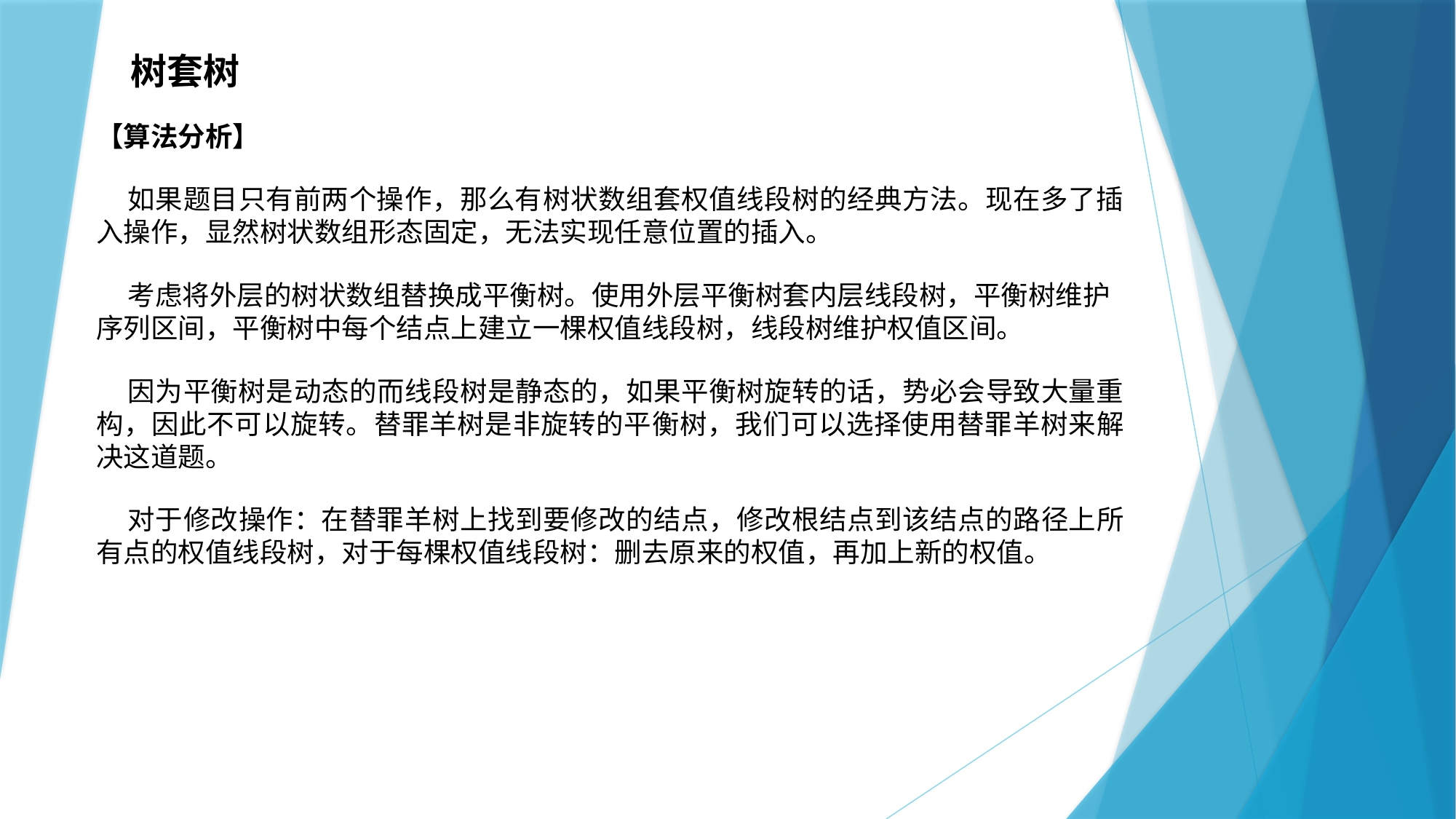

# 树套树
【算法分析】
如果题目只有前两个操作，那么有树状数组套权值线段树的经典方法。现在多了插入操作，显然树状数组形态固定，无法实现任意位置的插入。
考虑将外层的树状数组替换成平衡树。使用外层平衡树套内层线段树，平衡树维护序列区间，平衡树中每个结点上建立一棵权值线段树，线段树维护权值区间。
因为平衡树是动态的而线段树是静态的，如果平衡树旋转的话，势必会导致大量重构，因此不可以旋转。替罪羊树是非旋转的平衡树，我们可以选择使用替罪羊树来解决这道题。
对于修改操作：在替罪羊树上找到要修改的结点，修改根结点到该结点的路径上所有点的权值线段树，对于每棵权值线段树：删去原来的权值，再加上新的权值。